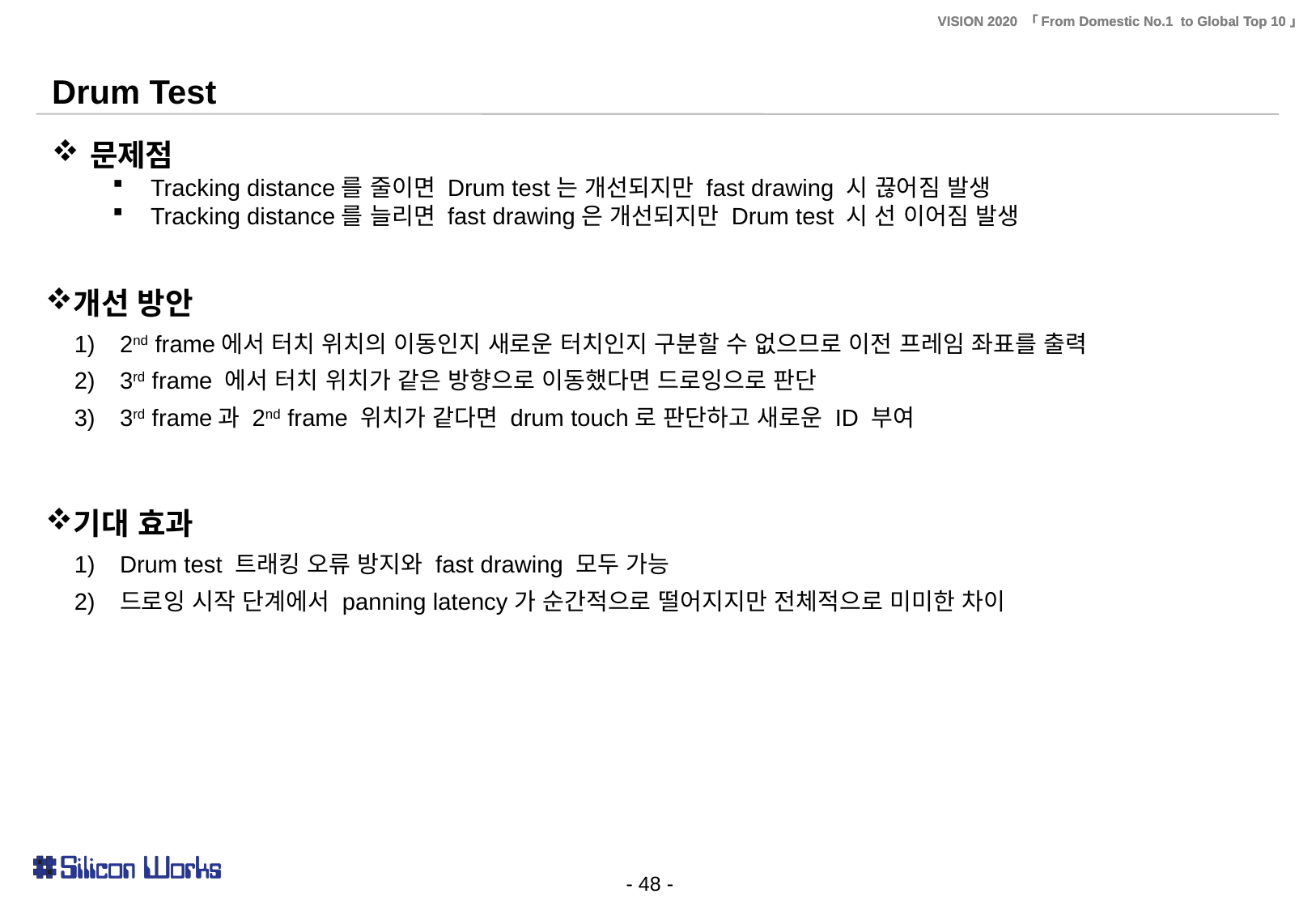

Drum Test
문제점
Tracking distance를 줄이면 Drum test는 개선되지만 fast drawing 시 끊어짐 발생
Tracking distance를 늘리면 fast drawing은 개선되지만 Drum test 시 선 이어짐 발생

개선 방안
2nd frame에서 터치 위치의 이동인지 새로운 터치인지 구분할 수 없으므로 이전 프레임 좌표를 출력
3rd frame 에서 터치 위치가 같은 방향으로 이동했다면 드로잉으로 판단
3rd frame과 2nd frame 위치가 같다면 drum touch로 판단하고 새로운 ID 부여
기대 효과
Drum test 트래킹 오류 방지와 fast drawing 모두 가능
드로잉 시작 단계에서 panning latency가 순간적으로 떨어지지만 전체적으로 미미한 차이